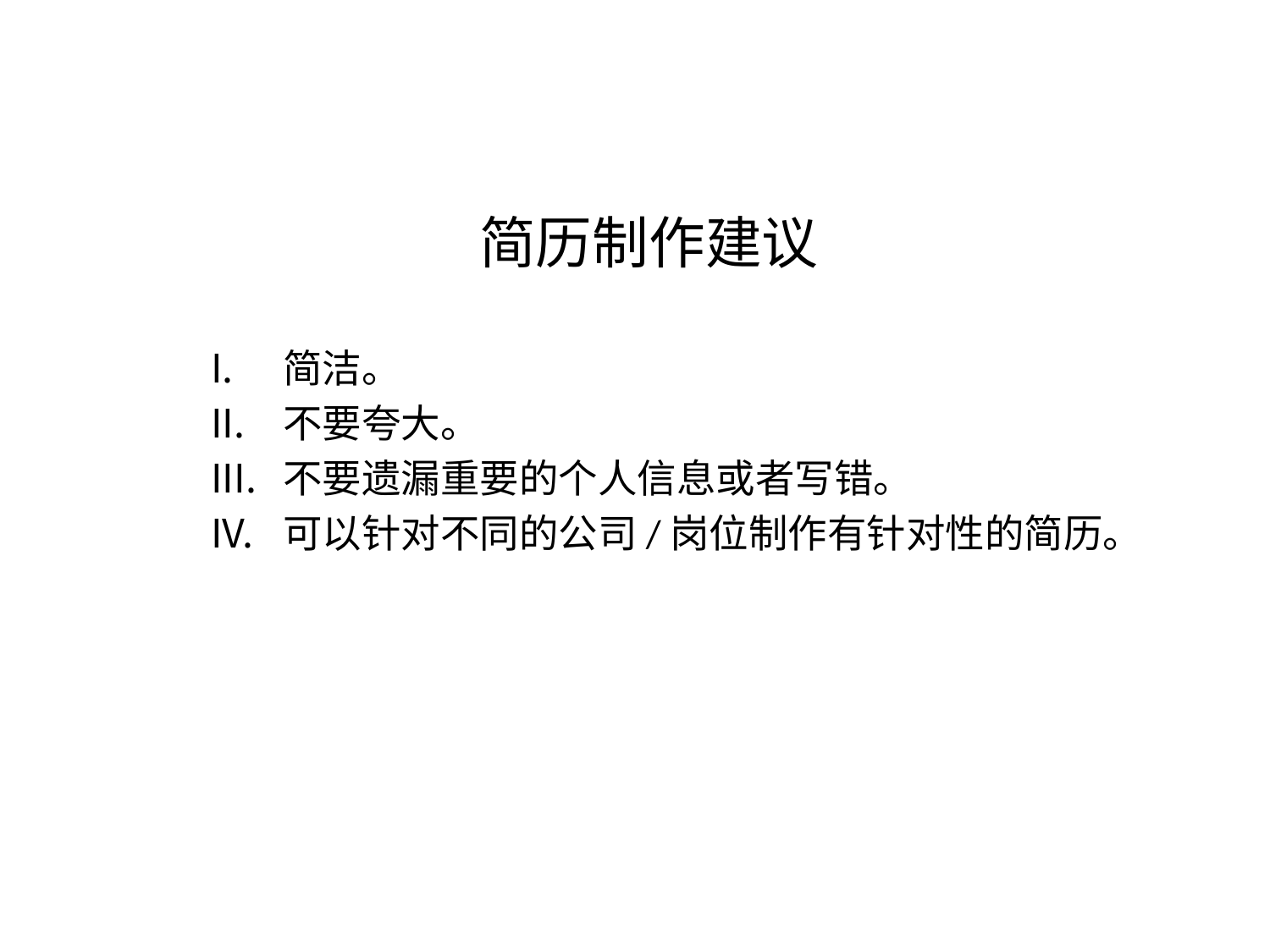

# 简历制作建议
简洁。
不要夸大。
不要遗漏重要的个人信息或者写错。
可以针对不同的公司/岗位制作有针对性的简历。